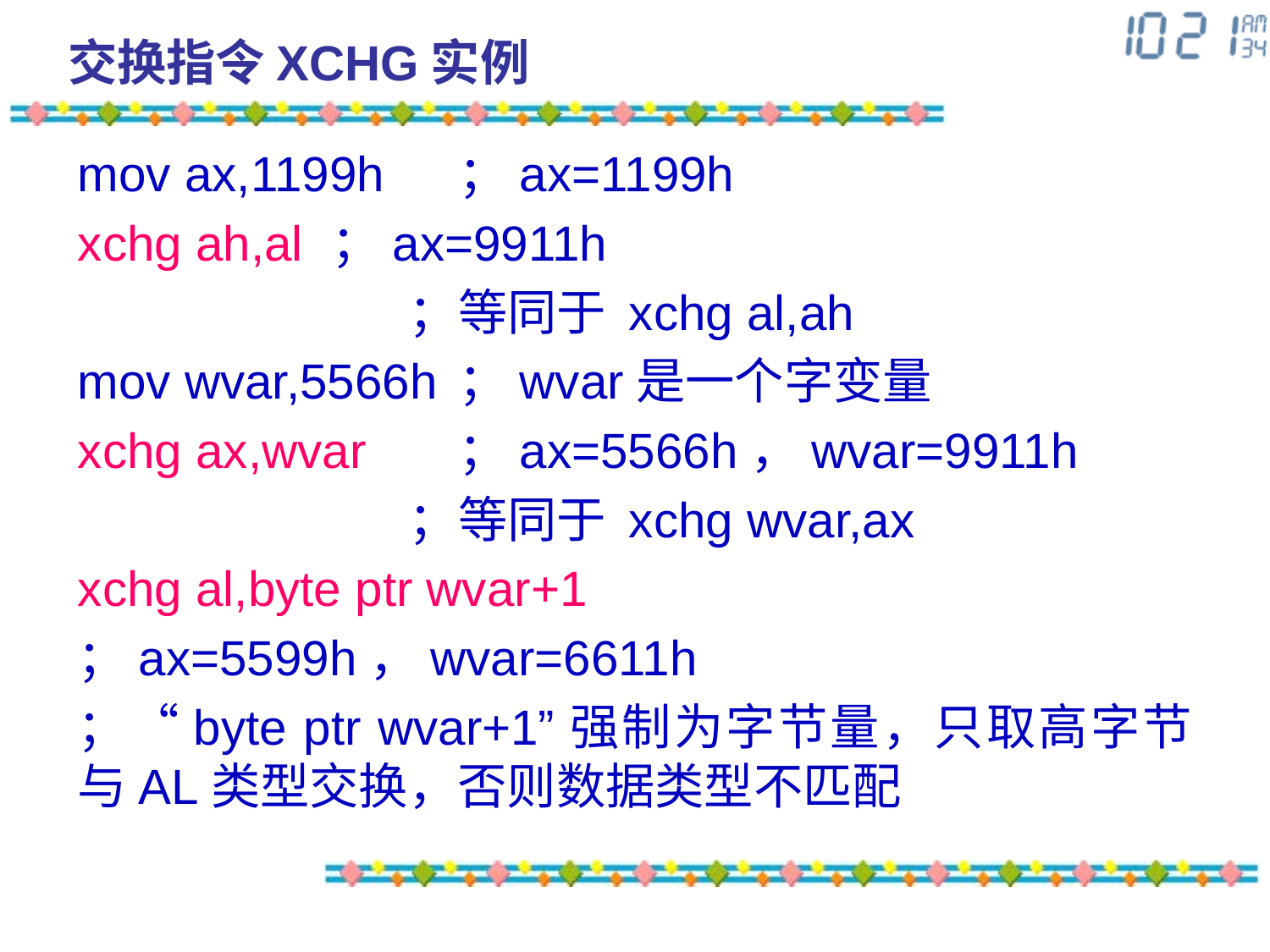

# 交换指令XCHG实例
mov ax,1199h	；ax=1199h
xchg ah,al	；ax=9911h
                             ；等同于 xchg al,ah
mov wvar,5566h	；wvar是一个字变量
xchg ax,wvar 	；ax=5566h，wvar=9911h
                             ；等同于 xchg wvar,ax
xchg al,byte ptr wvar+1
；ax=5599h，wvar=6611h
；“byte ptr wvar+1”强制为字节量，只取高字节与AL类型交换，否则数据类型不匹配